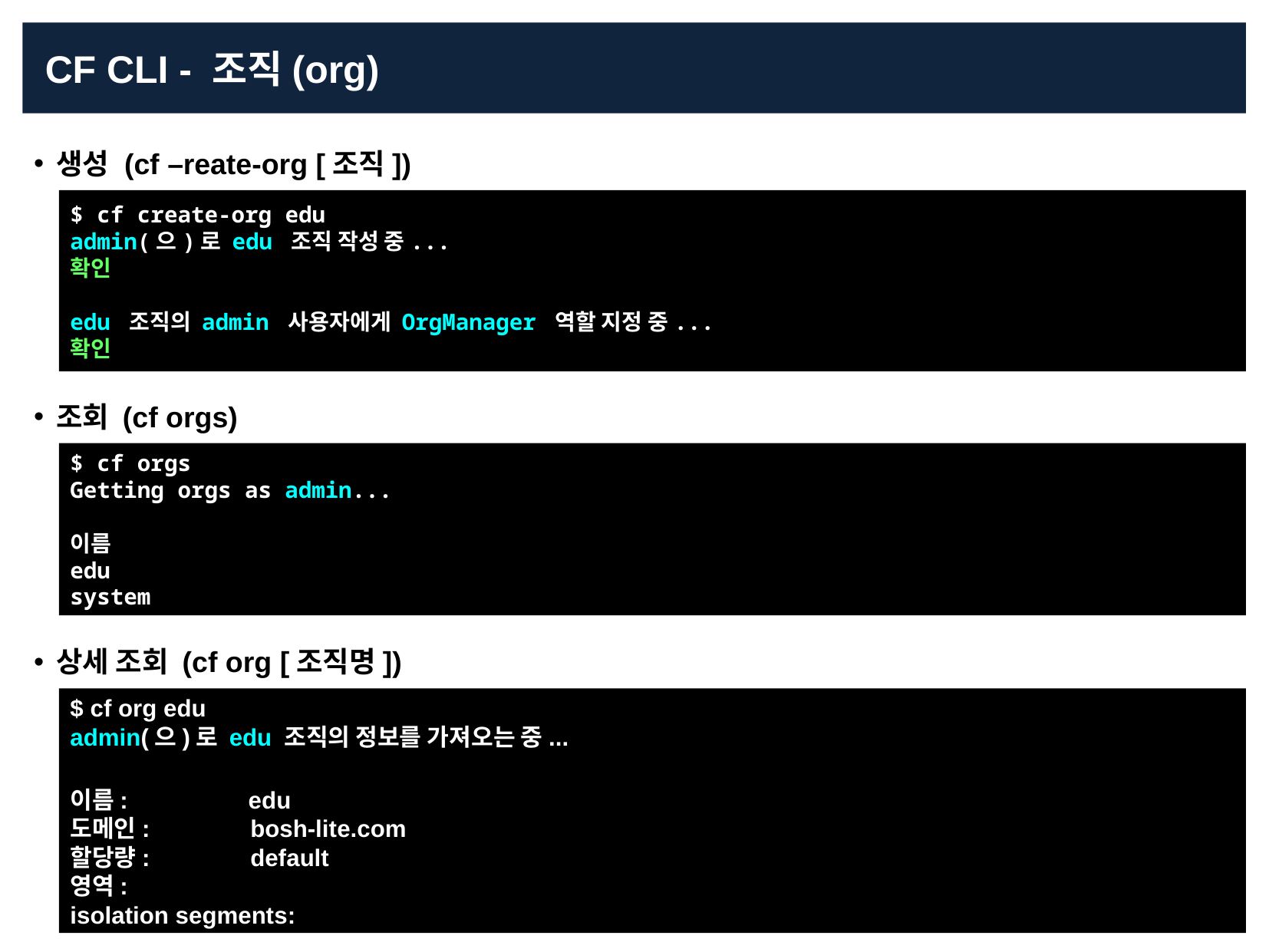

CF CLI - 조직(org)
생성 (cf –reate-org [조직])
$ cf create-org edu
admin(으)로 edu 조직 작성 중...
확인

edu 조직의 admin 사용자에게 OrgManager 역할 지정 중...
확인
조회 (cf orgs)
$ cf orgs
Getting orgs as admin...

이름
edu
system
상세 조회 (cf org [조직명])
$ cf org edu
admin(으)로 edu 조직의 정보를 가져오는 중...

이름:                  edu
도메인:               bosh-lite.com
할당량:               default
영역:
isolation segments: